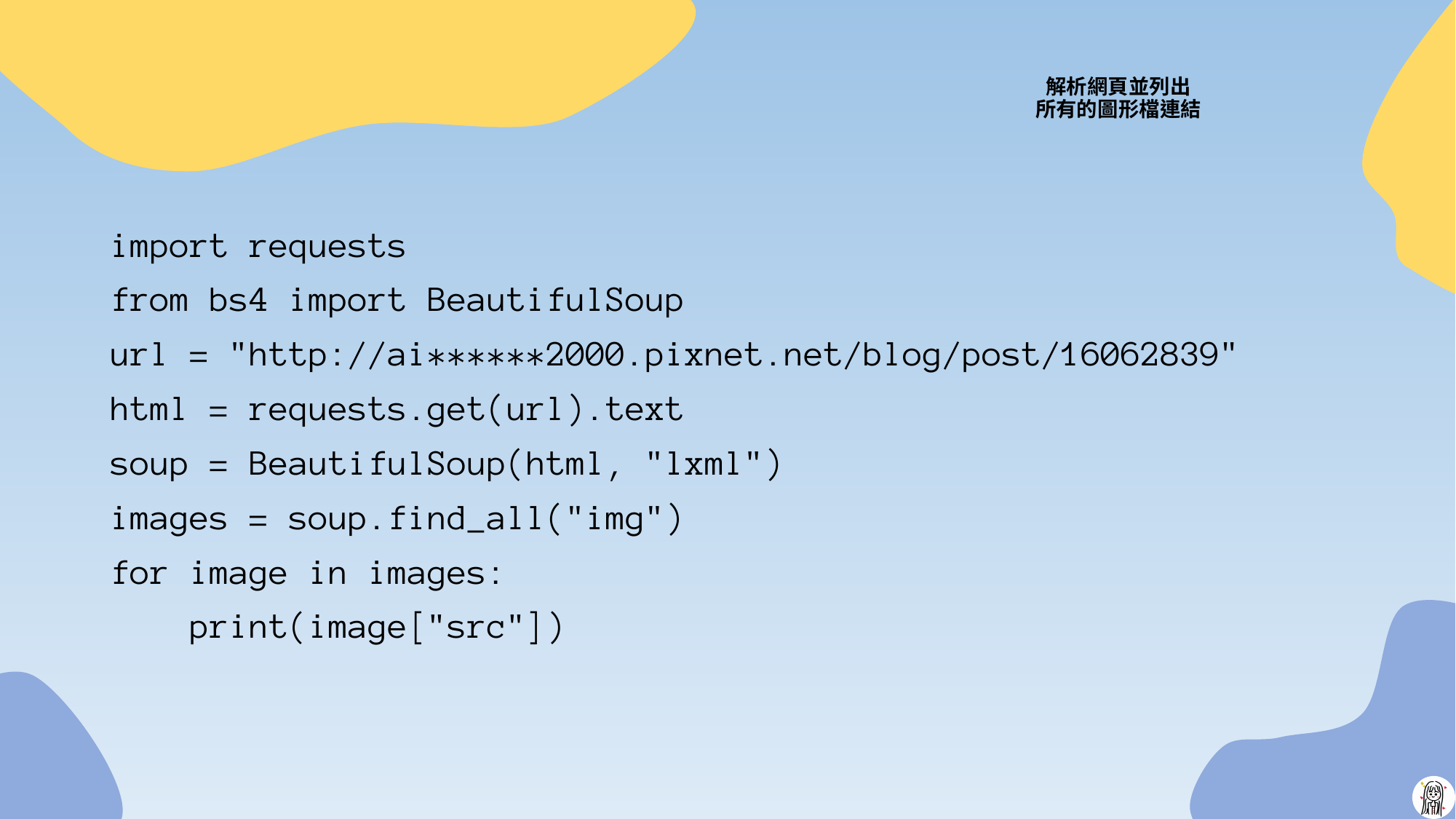

# 解析網頁並列出 所有的圖形檔連結
import requests
from bs4 import BeautifulSoup
url = "http://ai******2000.pixnet.net/blog/post/16062839"
html = requests.get(url).text
soup = BeautifulSoup(html, "lxml")
images = soup.find_all("img")
for image in images:
    print(image["src"])
19